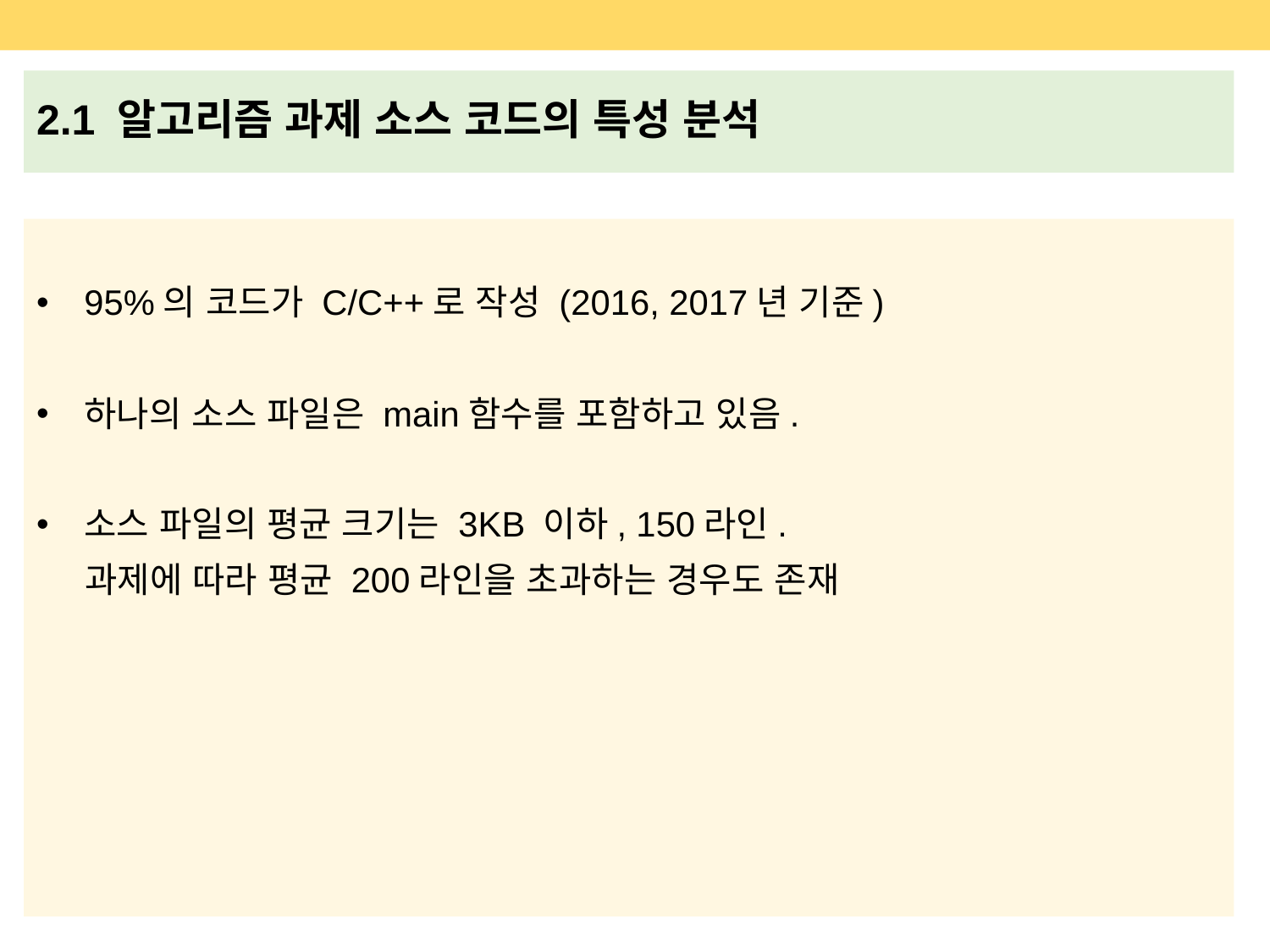

# 2.1 알고리즘 과제 소스 코드의 특성 분석

95%의 코드가 C/C++로 작성 (2016, 2017년 기준)

하나의 소스 파일은 main함수를 포함하고 있음.

소스 파일의 평균 크기는 3KB 이하, 150라인.
    과제에 따라 평균 200라인을 초과하는 경우도 존재
4